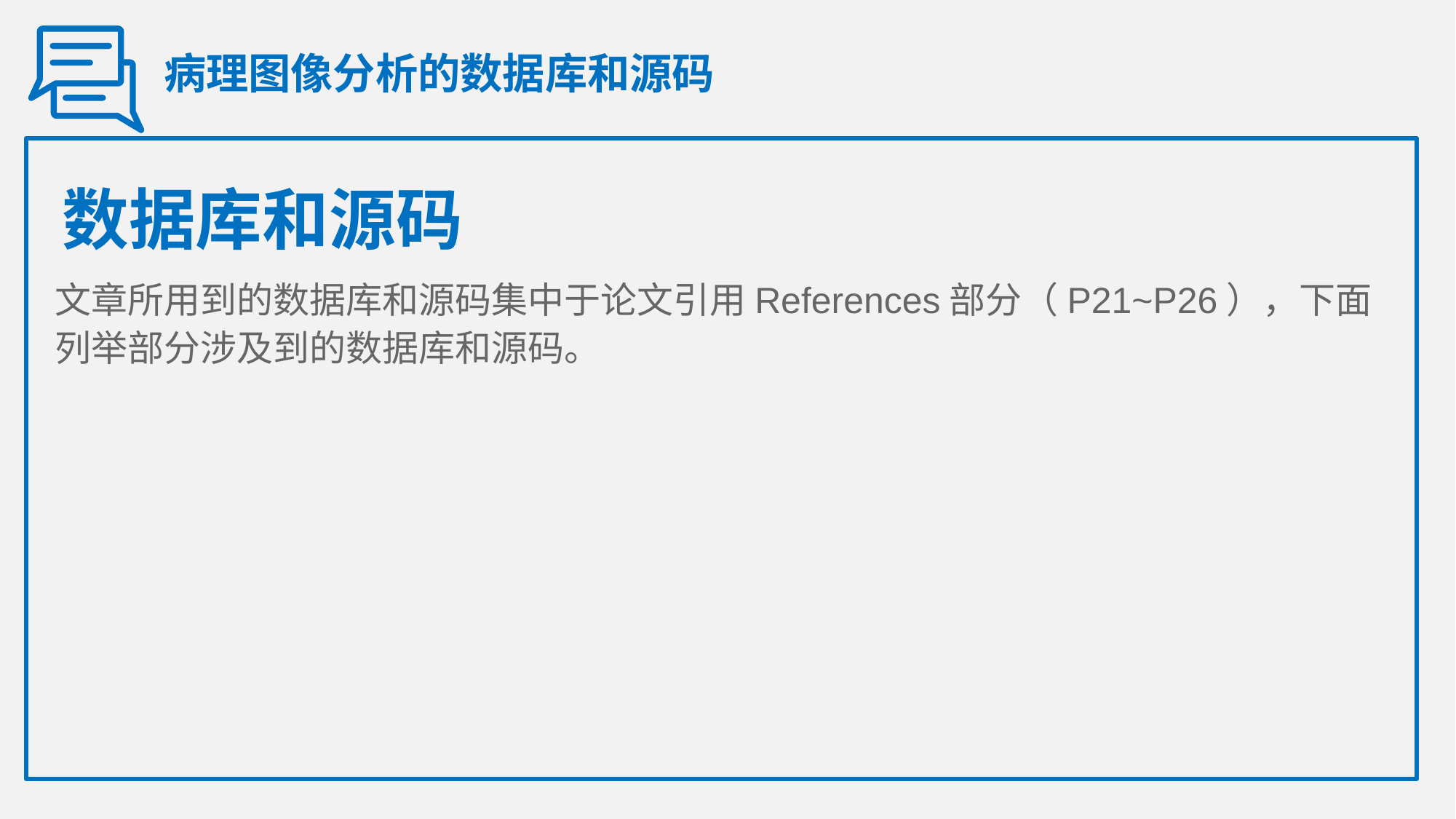

病理图像分析的数据库和源码

数据库和源码
文章所用到的数据库和源码集中于论文引用References部分（P21~P26），下面列举部分涉及到的数据库和源码。